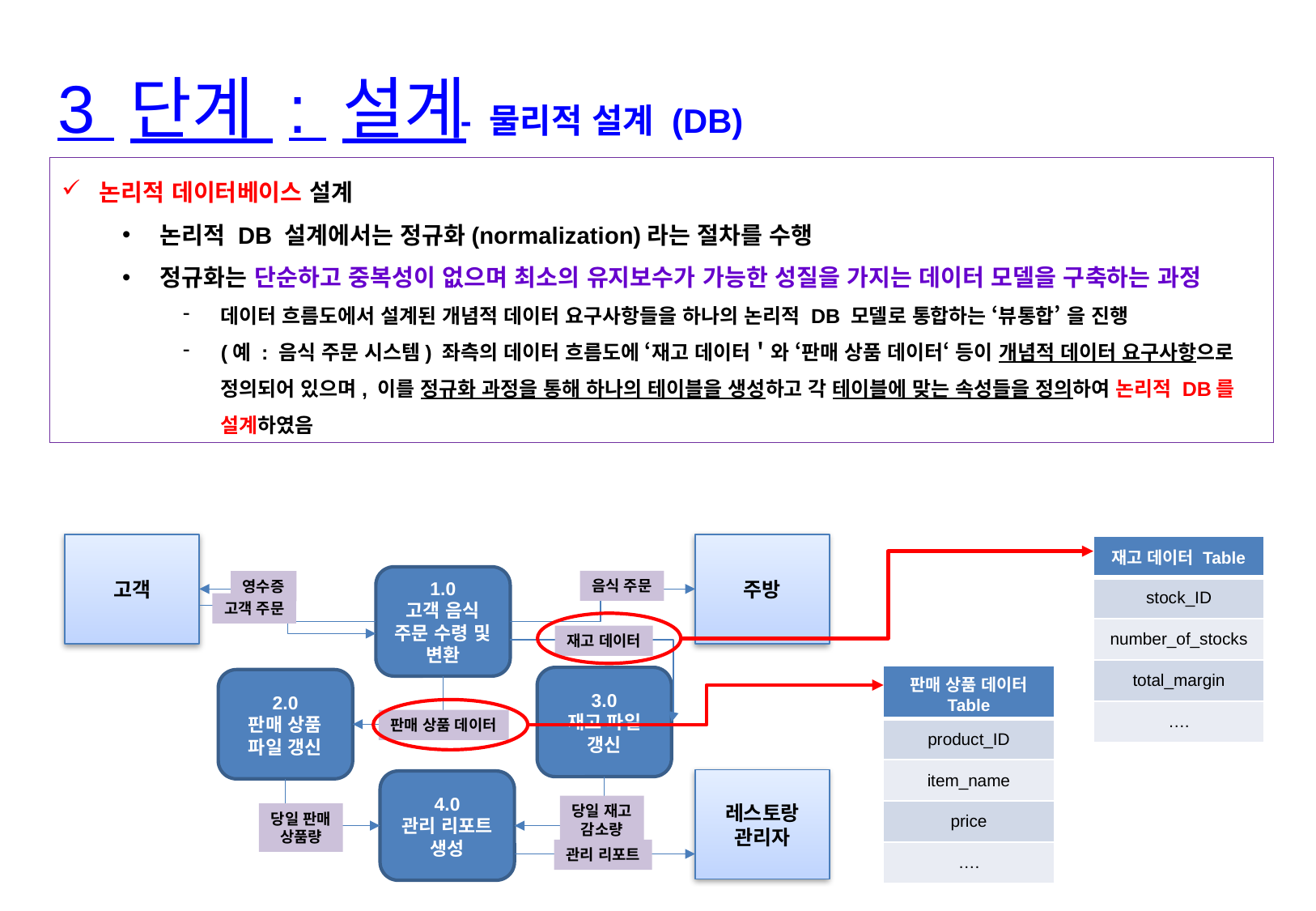

3 단계 : 설계
- 물리적 설계 (DB)
논리적 데이터베이스 설계
논리적 DB 설계에서는 정규화(normalization)라는 절차를 수행
정규화는 단순하고 중복성이 없으며 최소의 유지보수가 가능한 성질을 가지는 데이터 모델을 구축하는 과정
데이터 흐름도에서 설계된 개념적 데이터 요구사항들을 하나의 논리적 DB 모델로 통합하는 ‘뷰통합’ 을 진행
(예 : 음식 주문 시스템) 좌측의 데이터 흐름도에 ‘재고 데이터＇와 ‘판매 상품 데이터‘ 등이 개념적 데이터 요구사항으로 정의되어 있으며, 이를 정규화 과정을 통해 하나의 테이블을 생성하고 각 테이블에 맞는 속성들을 정의하여 논리적 DB를 설계하였음
고객
주방
1.0
고객 음식
주문 수령 및 변환
음식 주문
영수증
고객 주문
재고 데이터
3.0
재고 파일
갱신
2.0
판매 상품
파일 갱신
판매 상품 데이터
레스토랑
관리자
4.0
관리 리포트 생성
당일 재고
감소량
당일 판매
상품량
관리 리포트
| 재고 데이터 Table |
| --- |
| stock\_ID |
| number\_of\_stocks |
| total\_margin |
| …. |

| 판매 상품 데이터 Table |
| --- |
| product\_ID |
| item\_name |
| price |
| …. |